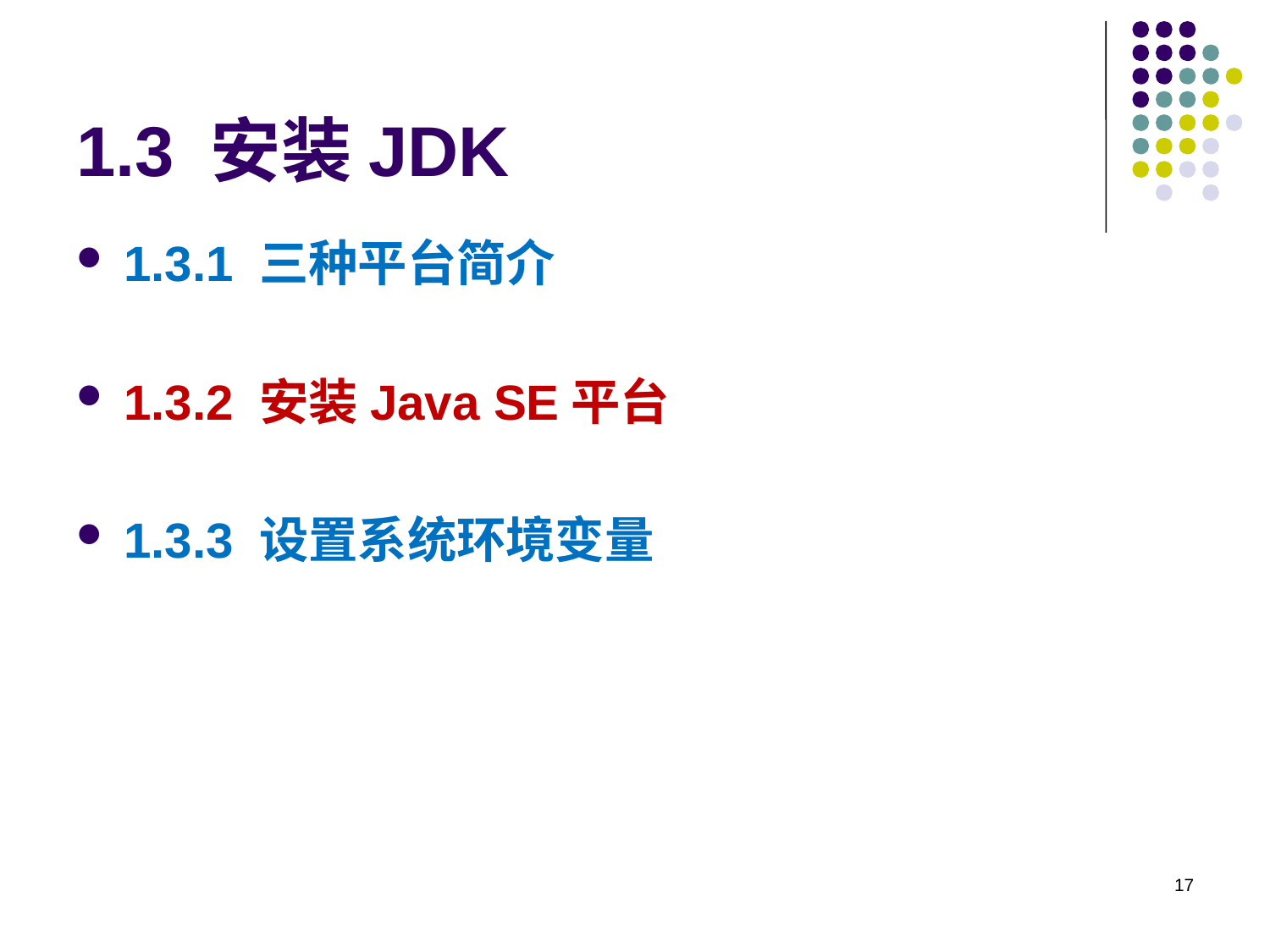

# 1.3 安装JDK
1.3.1 三种平台简介

1.3.2 安装Java SE平台

1.3.3 设置系统环境变量

17